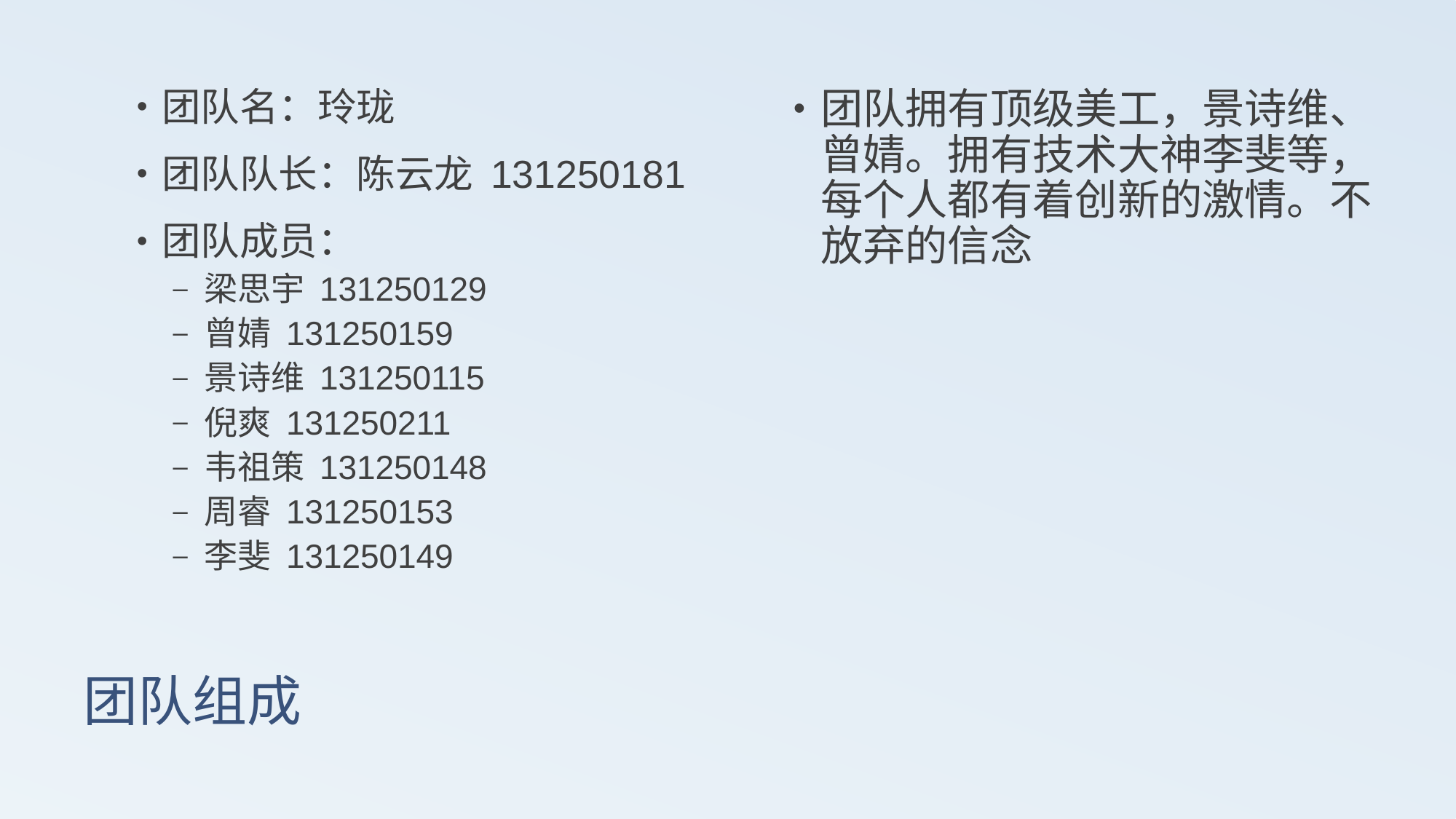

团队名：玲珑
团队队长：陈云龙 131250181
团队成员：
梁思宇 131250129
曾婧 131250159
景诗维 131250115
倪爽 131250211
韦祖策 131250148
周睿 131250153
李斐 131250149
团队拥有顶级美工，景诗维、曾婧。拥有技术大神李斐等，每个人都有着创新的激情。不放弃的信念
# 团队组成